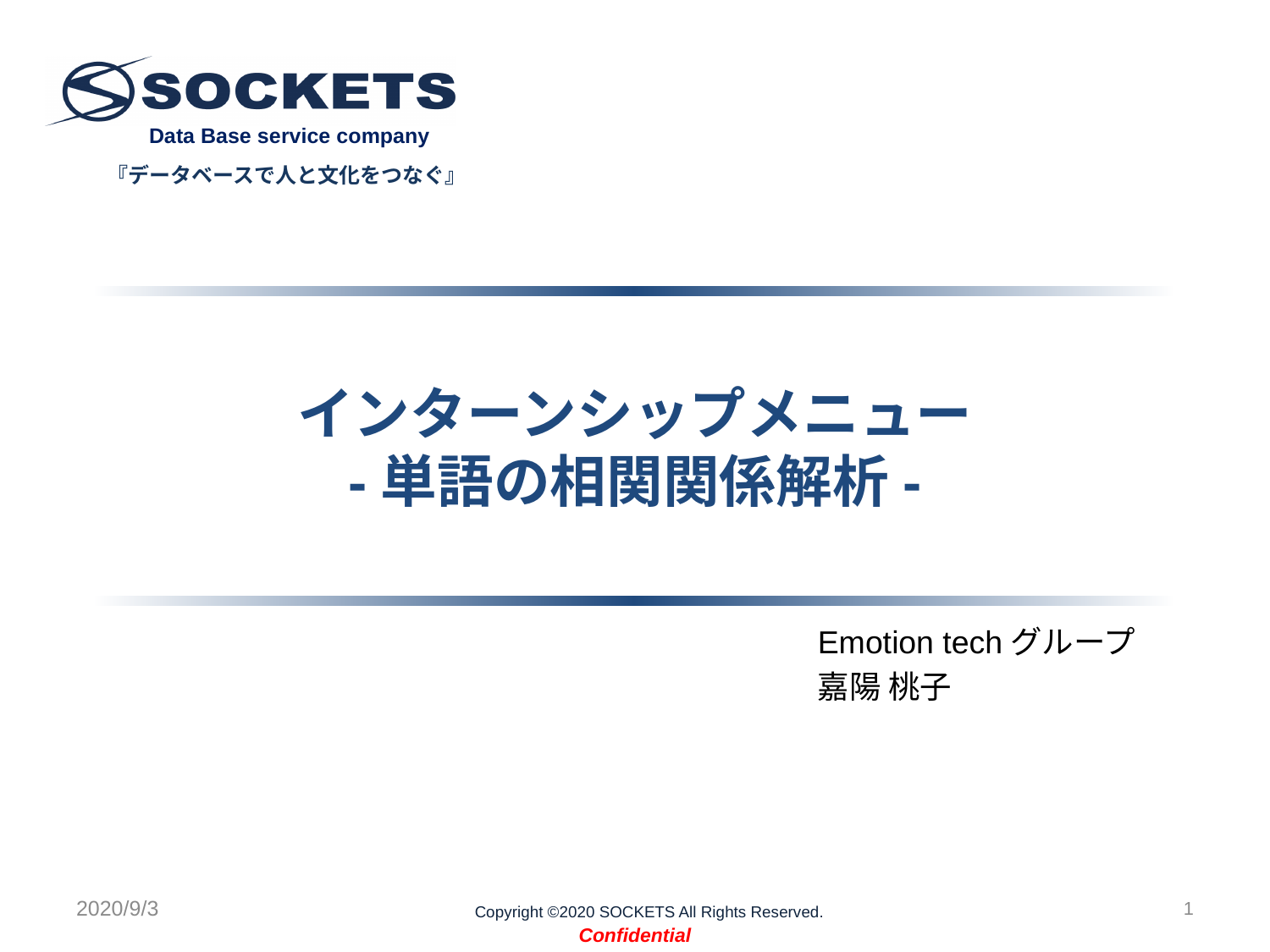

# インターンシップメニュー -単語の相関関係解析-
Emotion techグループ
嘉陽 桃子
2020/9/3
1
Copyright ©2020 SOCKETS All Rights Reserved.